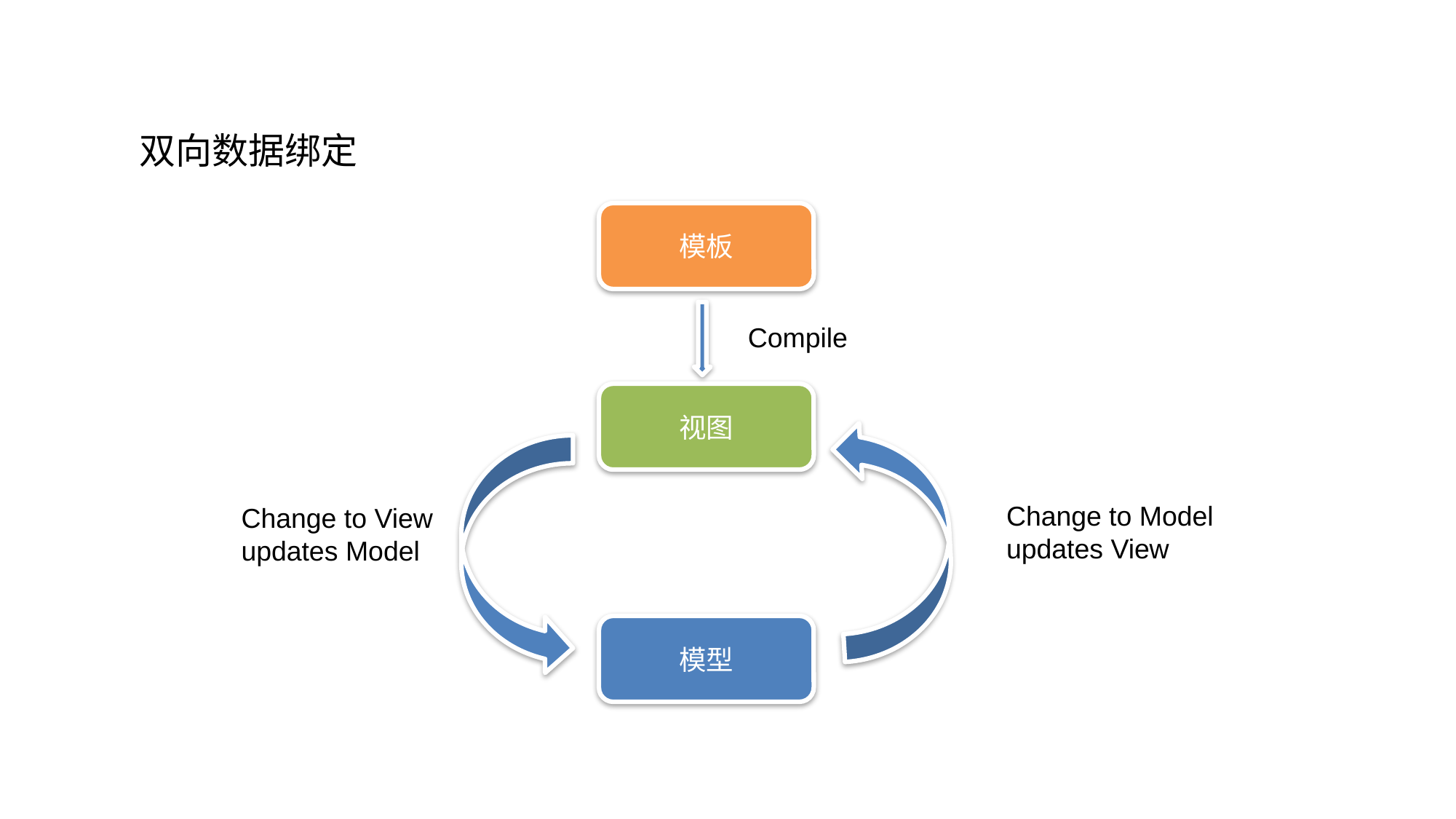

双向数据绑定
模板

视图

模型
Compile
Change to Model
updates View
Change to View
updates Model